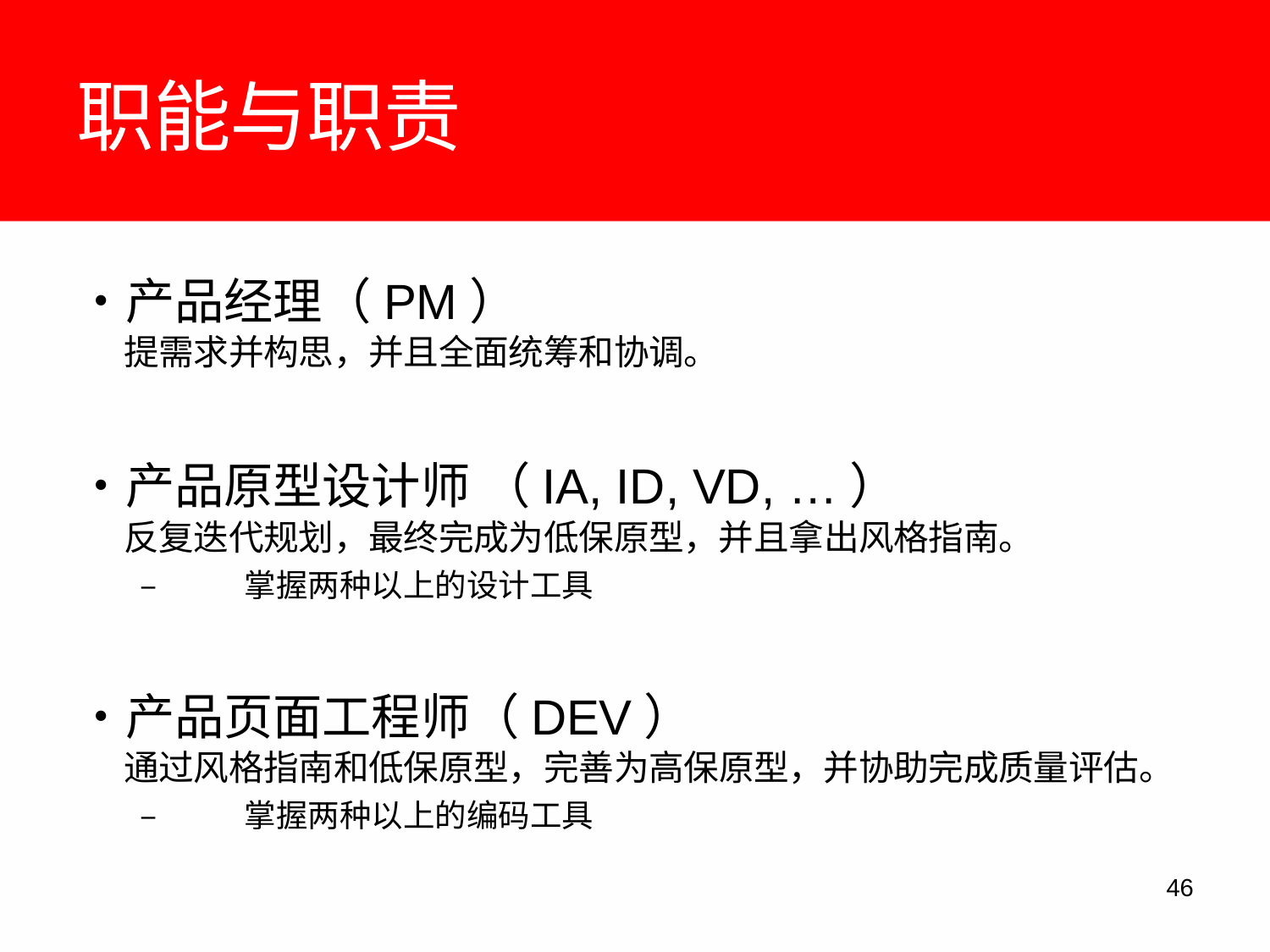

# 职能与职责
•	产品经理（PM）
提需求并构思，并且全面统筹和协调。

•	产品原型设计师 （IA, ID, VD, …）
反复迭代规划，最终完成为低保原型，并且拿出风格指南。
–	掌握两种以上的设计工具

•	产品页面工程师（DEV）
通过风格指南和低保原型，完善为高保原型，并协助完成质量评估。
–	掌握两种以上的编码工具
46